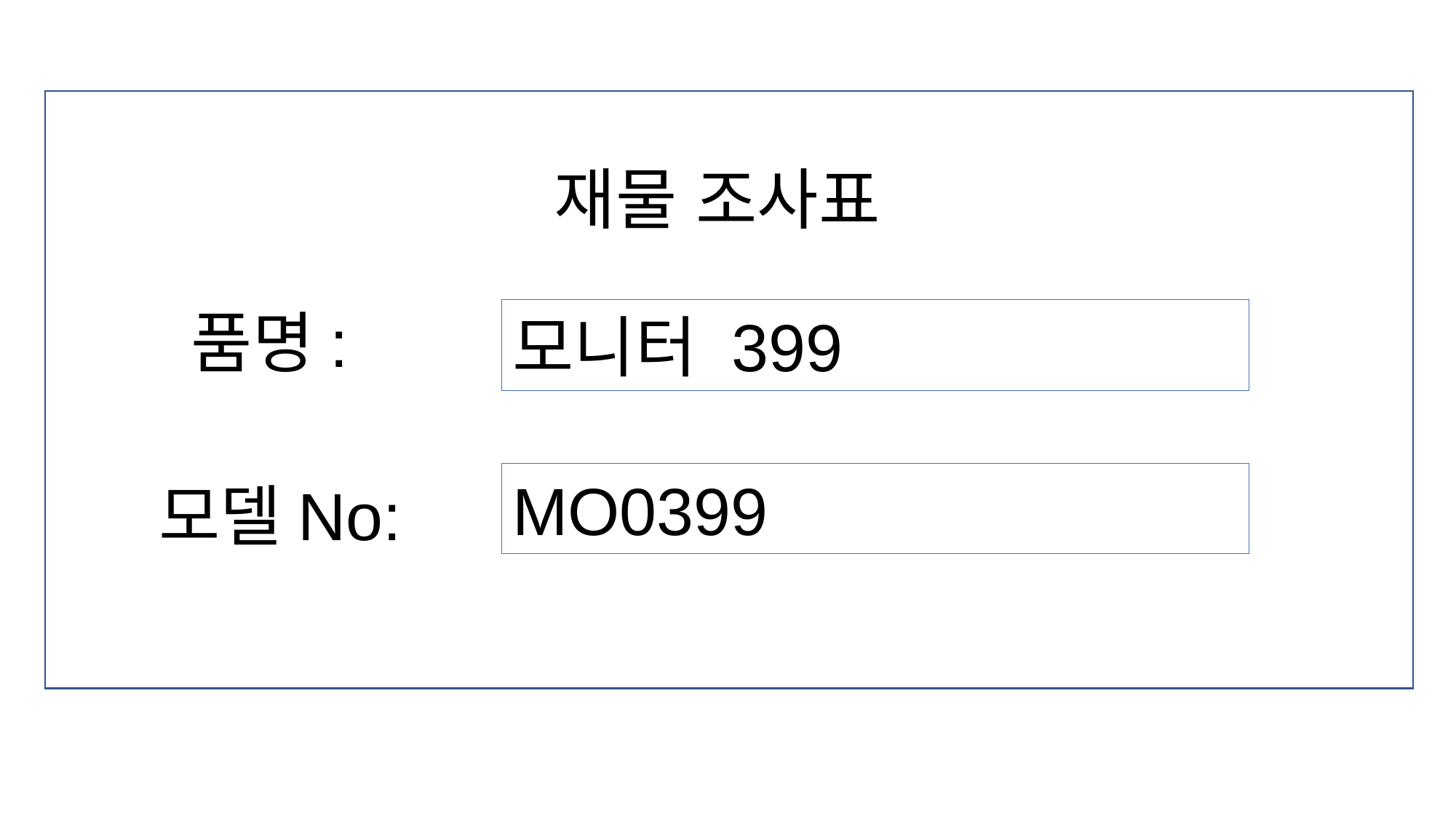

재물 조사표
품명:
모니터 399
MO0399
모델No: